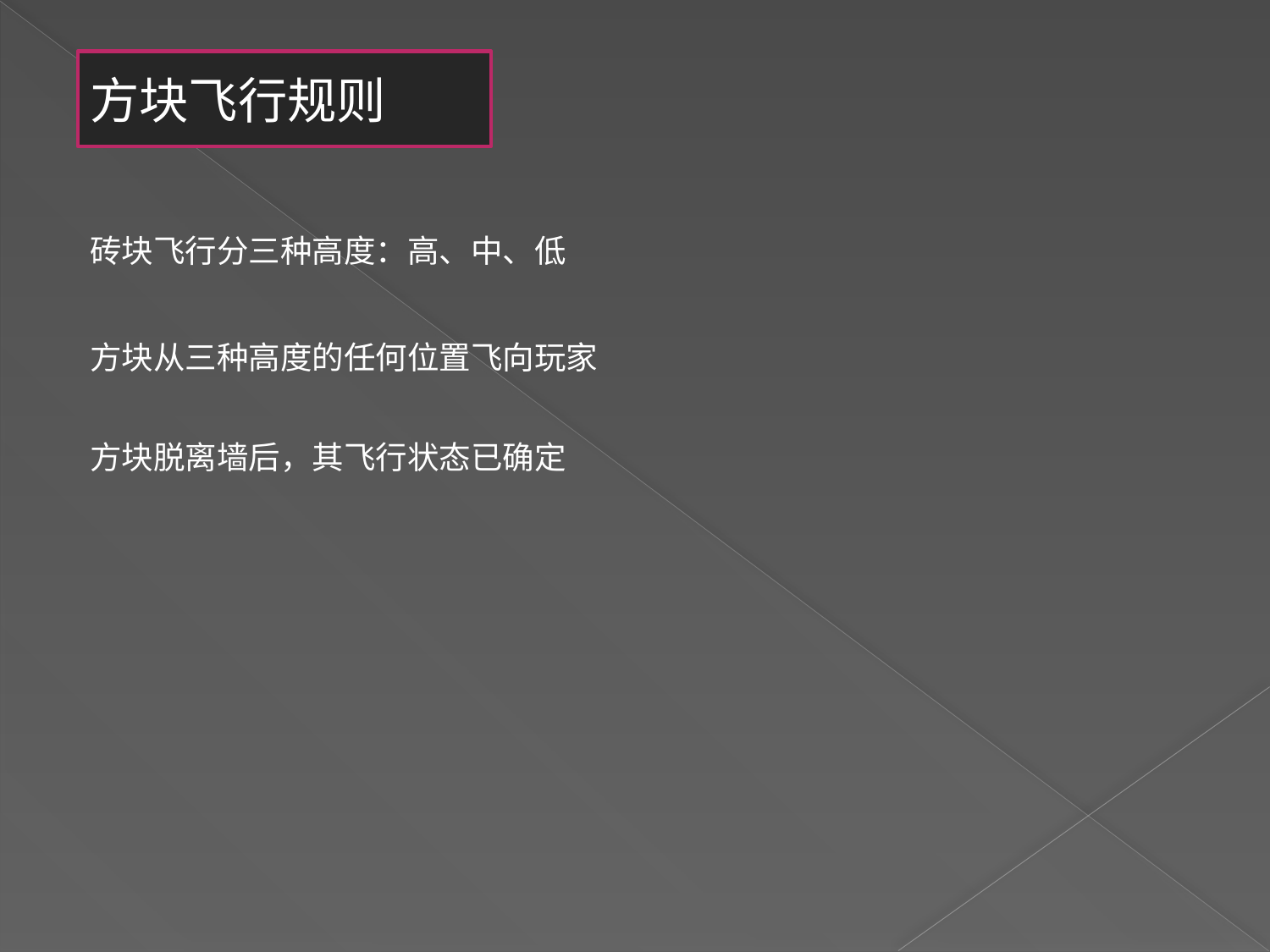

方块飞行规则
砖块飞行分三种高度：高、中、低
方块从三种高度的任何位置飞向玩家
方块脱离墙后，其飞行状态已确定